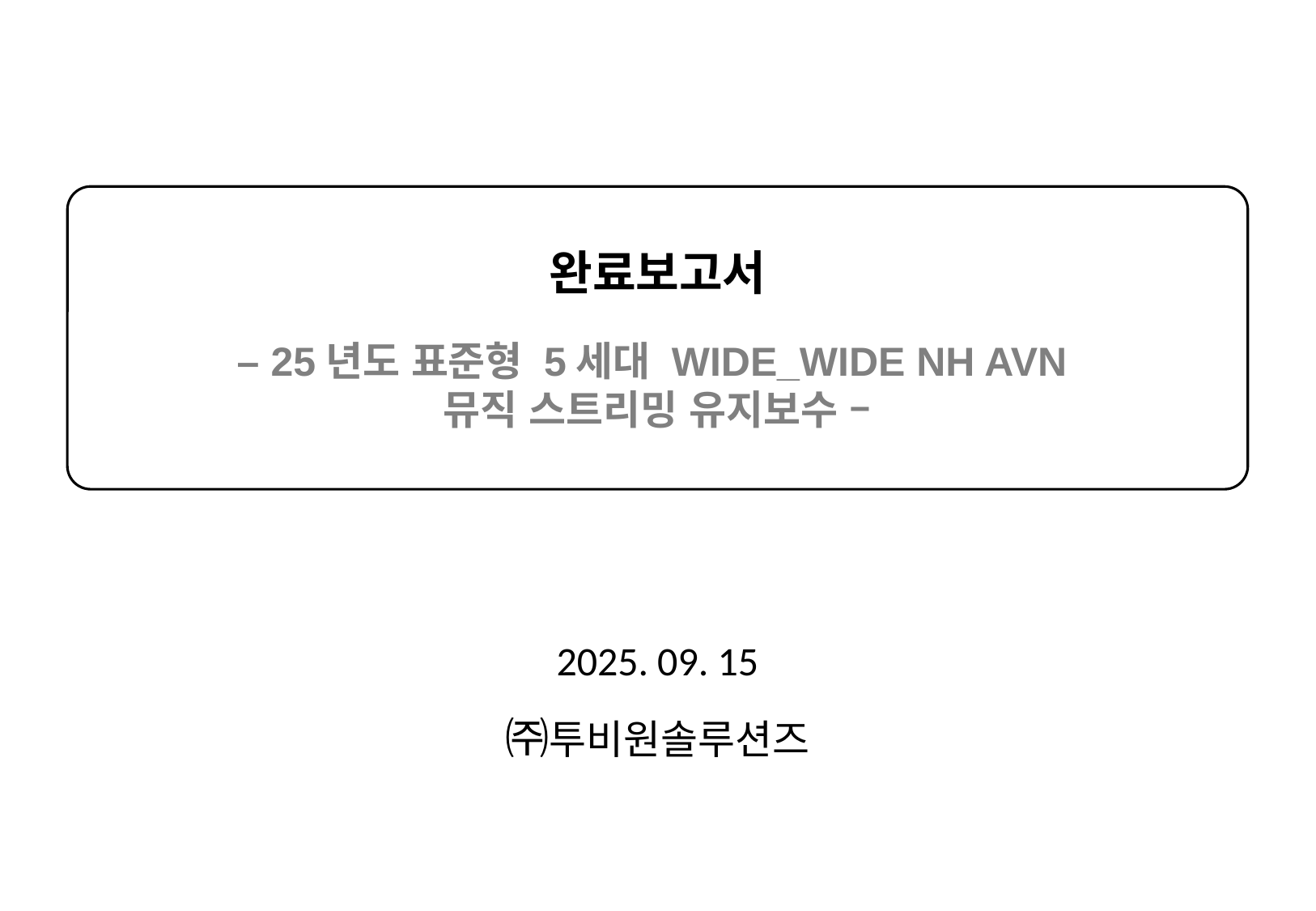

완료보고서

– 25년도 표준형 5세대 WIDE_WIDE NH AVN
뮤직 스트리밍 유지보수 –
2025. 09. 15
㈜투비원솔루션즈